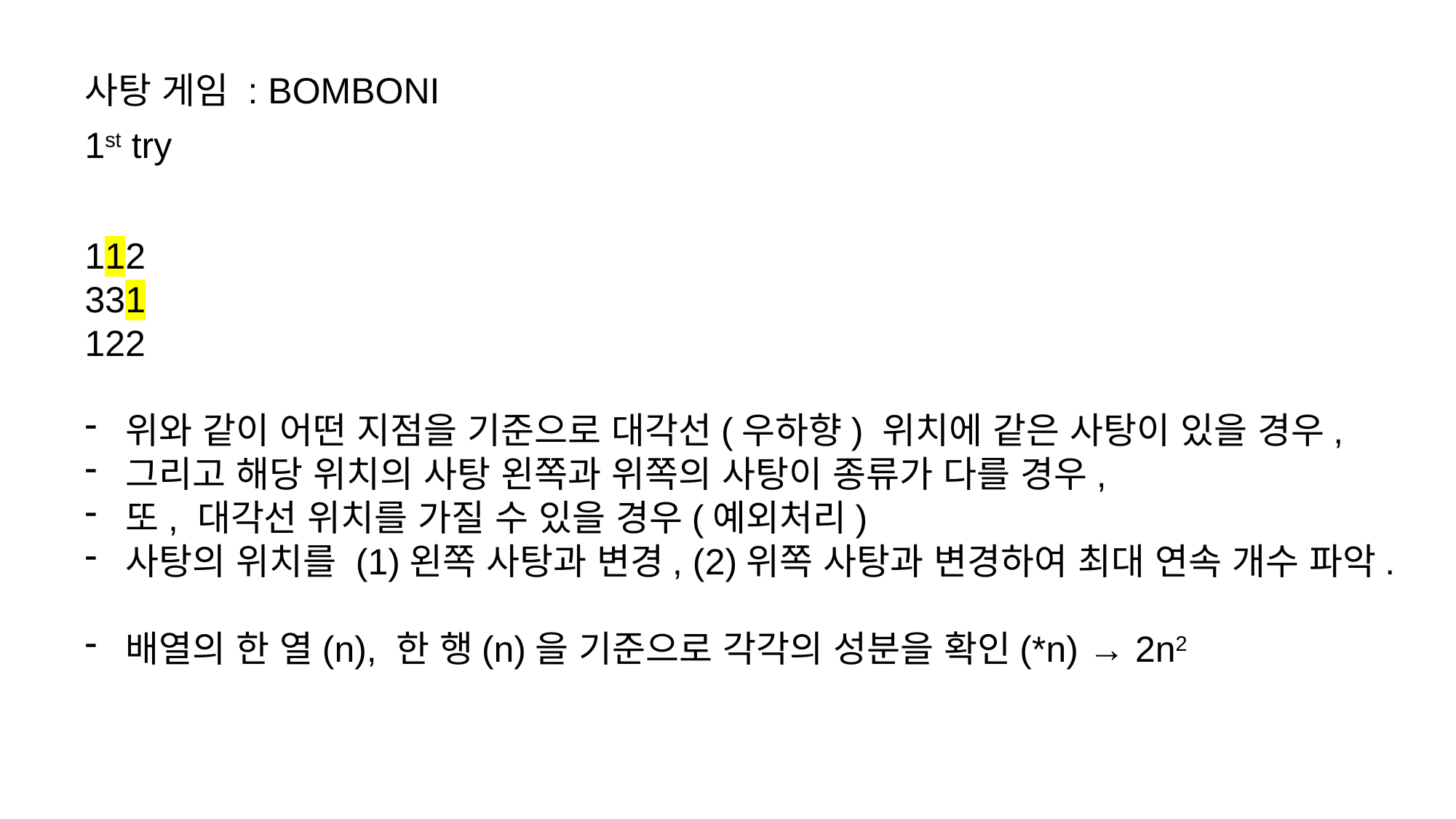

사탕 게임 : BOMBONI
1st try
112
331
122

위와 같이 어떤 지점을 기준으로 대각선(우하향) 위치에 같은 사탕이 있을 경우,
그리고 해당 위치의 사탕 왼쪽과 위쪽의 사탕이 종류가 다를 경우,
또, 대각선 위치를 가질 수 있을 경우(예외처리)
사탕의 위치를 (1)왼쪽 사탕과 변경, (2)위쪽 사탕과 변경하여 최대 연속 개수 파악.

배열의 한 열(n), 한 행(n)을 기준으로 각각의 성분을 확인(*n) → 2n2